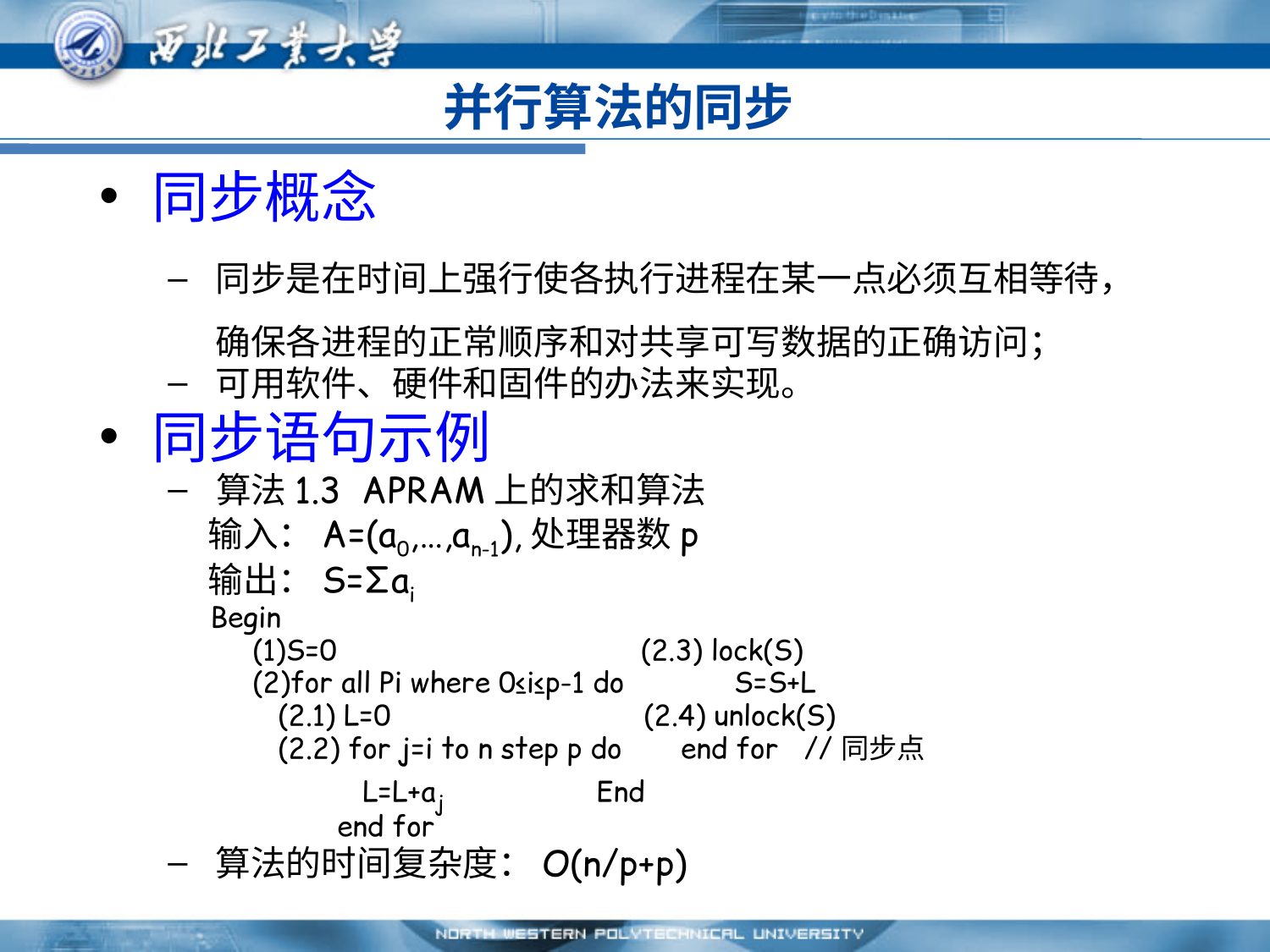

# 并行算法的同步
同步概念
同步是在时间上强行使各执行进程在某一点必须互相等待，确保各进程的正常顺序和对共享可写数据的正确访问；
可用软件、硬件和固件的办法来实现。
同步语句示例
 算法1.3  APRAM上的求和算法
    输入：A=(a0,…,an-1),处理器数p
    输出：S=Σai
     Begin
          (1)S=0                                    (2.3) lock(S)
          (2)for all Pi where 0≤i≤p-1 do             S=S+L
             (2.1) L=0                              (2.4) unlock(S)
             (2.2) for j=i to n step p do       end for   //同步点
                       L=L+aj                  End
                    end for
算法的时间复杂度：O(n/p+p)